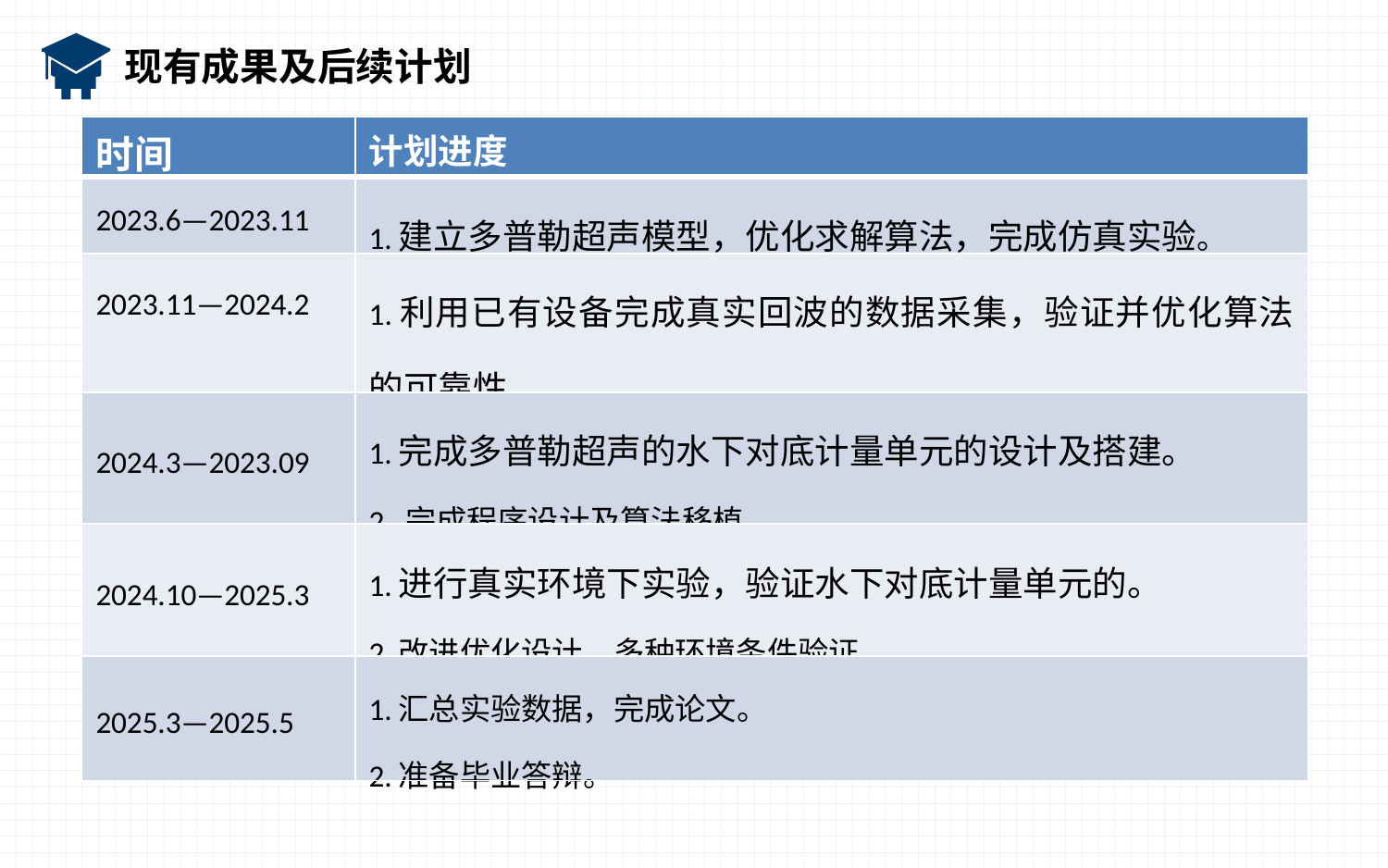

现有成果及后续计划
| 时间 | 计划进度 |
| --- | --- |
| 2023.6—2023.11 | 1.建立多普勒超声模型，优化求解算法，完成仿真实验。 |
| 2023.11—2024.2 | 1.利用已有设备完成真实回波的数据采集，验证并优化算法的可靠性。 |
| 2024.3—2023.09 | 1.完成多普勒超声的水下对底计量单元的设计及搭建。 2. 完成程序设计及算法移植。 |
| 2024.10—2025.3 | 1.进行真实环境下实验，验证水下对底计量单元的。 2.改进优化设计，多种环境条件验证。 |
| 2025.3—2025.5 | 1.汇总实验数据，完成论文。 2.准备毕业答辩。 |